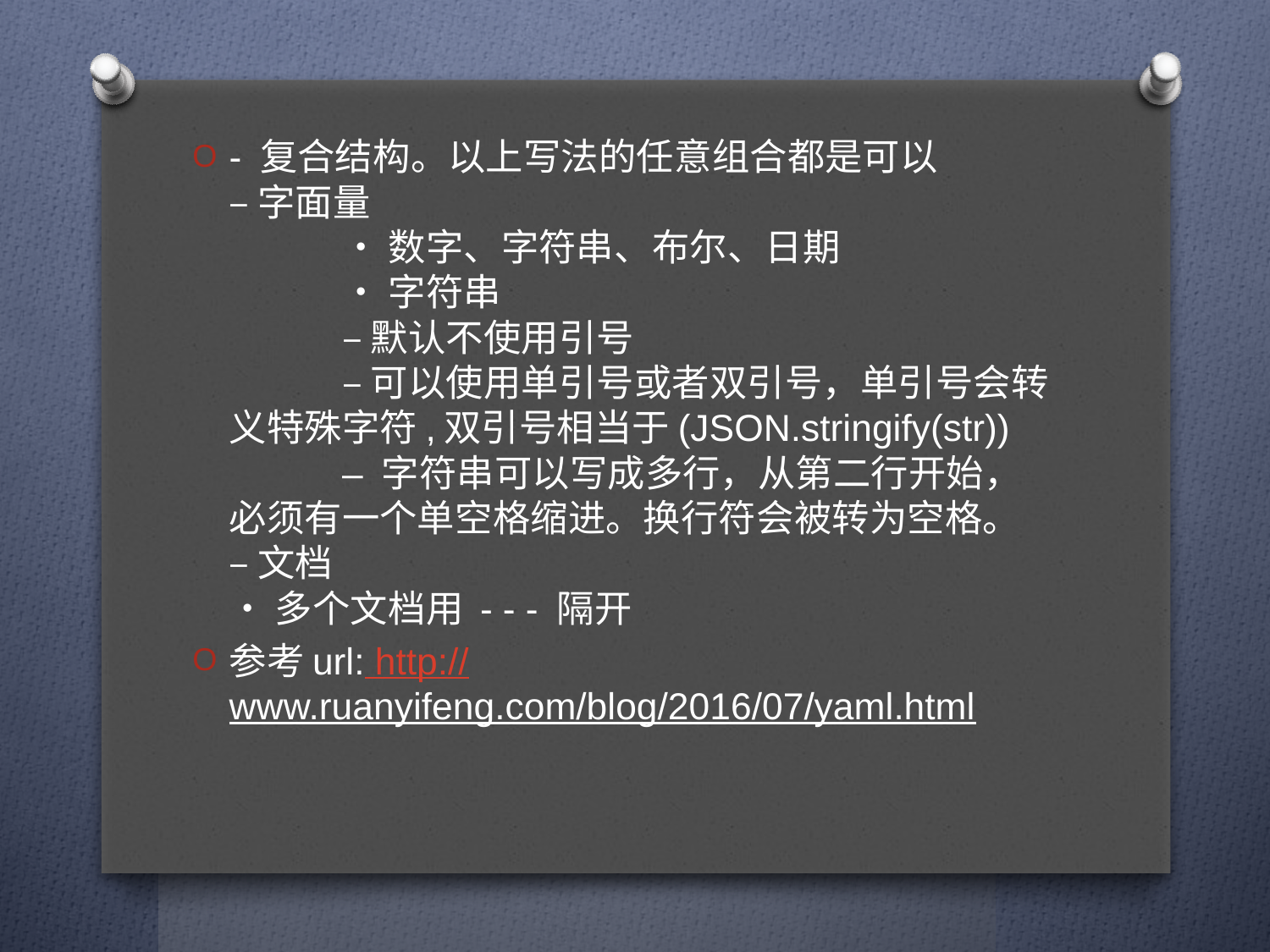

- 复合结构。以上写法的任意组合都是可以
– 字面量
	• 数字、字符串、布尔、日期
	• 字符串
		– 默认不使用引号
		– 可以使用单引号或者双引号，单引号会转义特殊字符,双引号相当于(JSON.stringify(str))
		– 字符串可以写成多行，从第二行开始，必须有一个单空格缩进。换行符会被转为空格。
– 文档
• 多个文档用 - - - 隔开
参考url: http://www.ruanyifeng.com/blog/2016/07/yaml.html